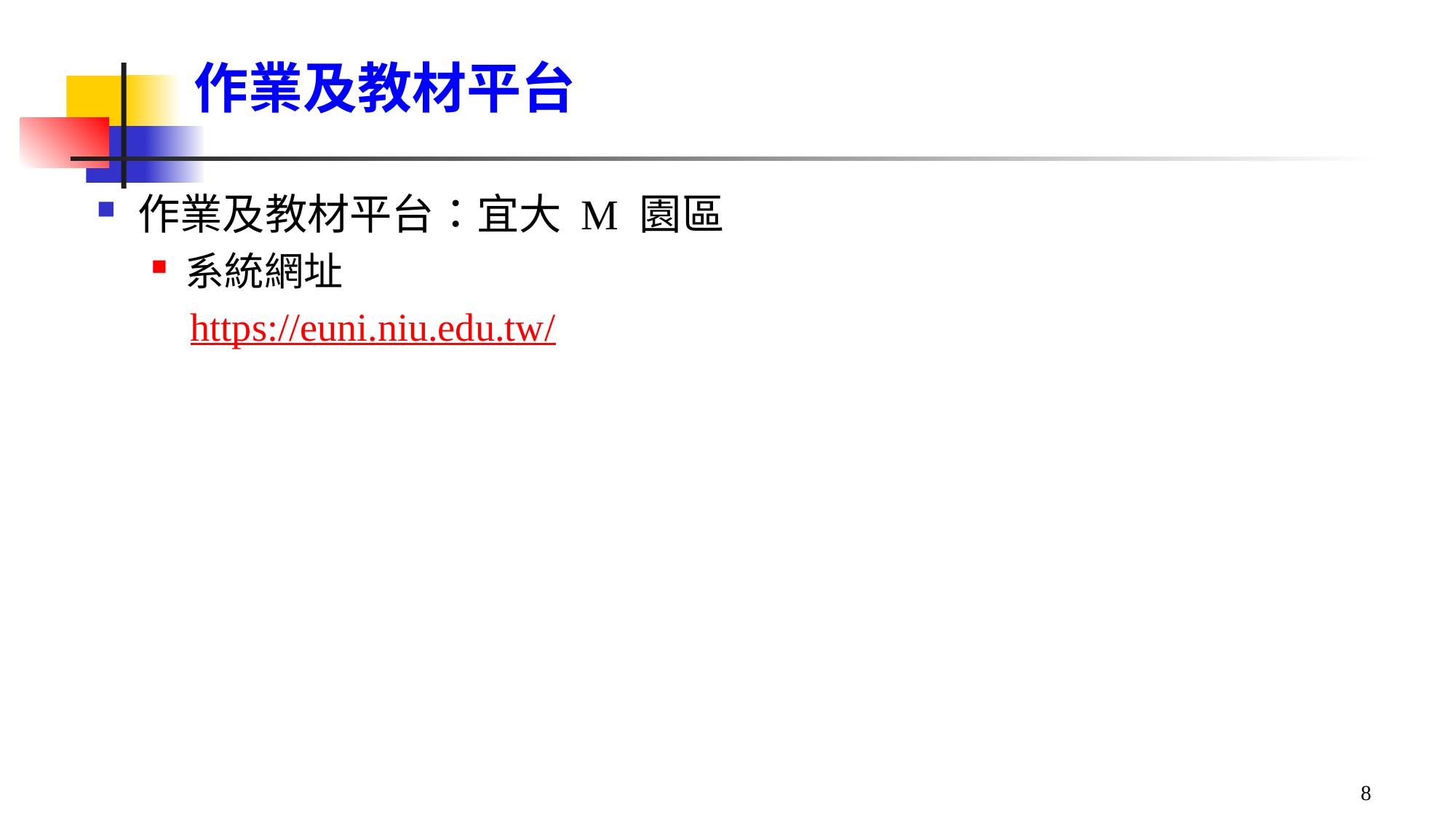

# 作業及教材平台
作業及教材平台：宜大 M 園區
系統網址
    https://euni.niu.edu.tw/

8